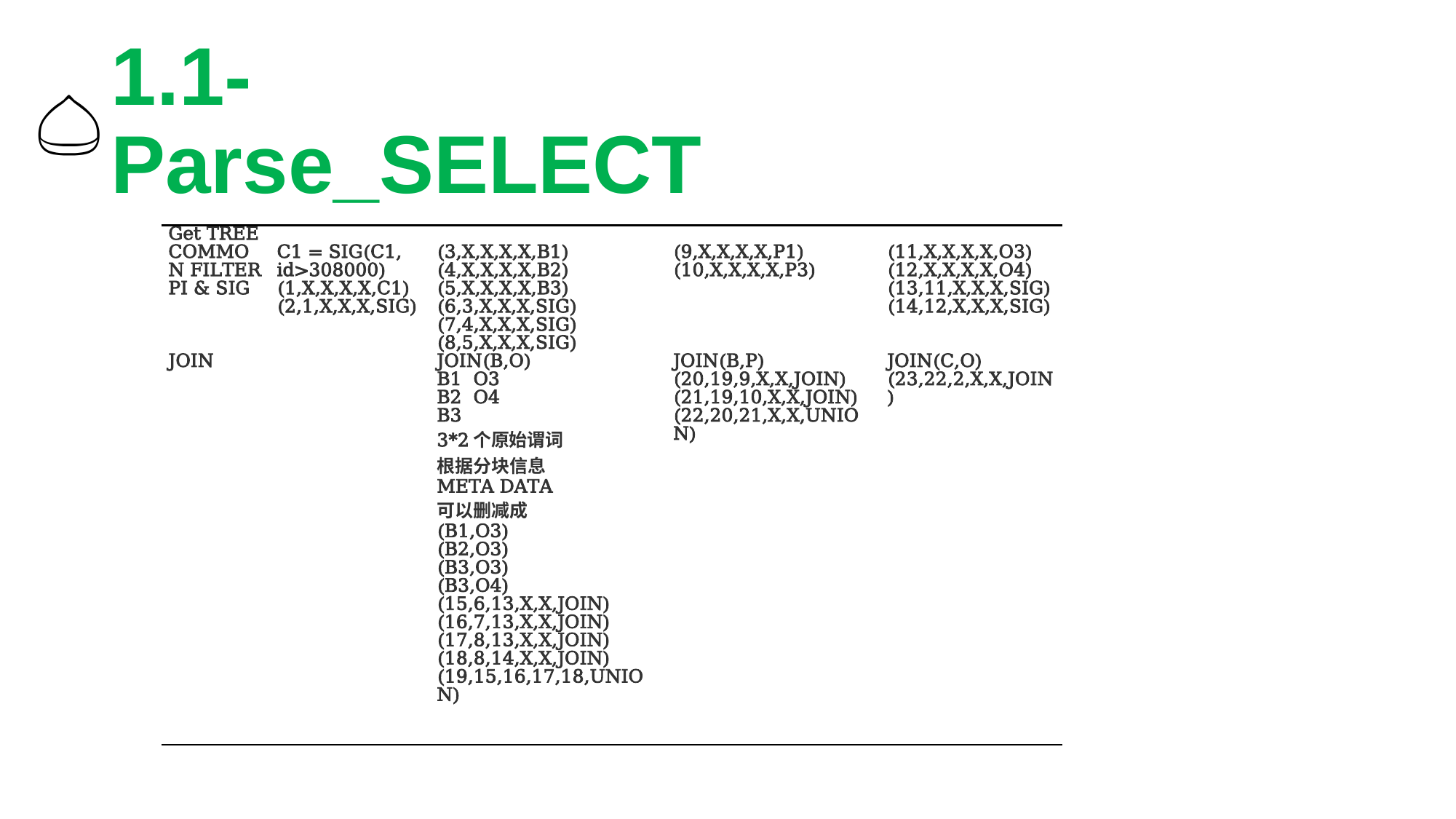

🌰
# 1.1-Parse_SELECT
| Get TREE COMMON FILTER PI & SIG       JOIN | C1 = SIG(C1, id>308000) (1,X,X,X,X,C1) (2,1,X,X,X,SIG) | (3,X,X,X,X,B1) (4,X,X,X,X,B2) (5,X,X,X,X,B3) (6,3,X,X,X,SIG) (7,4,X,X,X,SIG) (8,5,X,X,X,SIG) JOIN(B,O) B1 O3 B2 O4 B3 3\*2个原始谓词 根据分块信息 META DATA 可以删减成 (B1,O3) (B2,O3) (B3,O3) (B3,O4) (15,6,13,X,X,JOIN) (16,7,13,X,X,JOIN) (17,8,13,X,X,JOIN) (18,8,14,X,X,JOIN) (19,15,16,17,18,UNION) | (9,X,X,X,X,P1) (10,X,X,X,X,P3)         JOIN(B,P) (20,19,9,X,X,JOIN) (21,19,10,X,X,JOIN) (22,20,21,X,X,UNION) | (11,X,X,X,X,O3) (12,X,X,X,X,O4) (13,11,X,X,X,SIG) (14,12,X,X,X,SIG)     JOIN(C,O) (23,22,2,X,X,JOIN) |
| --- | --- | --- | --- | --- |